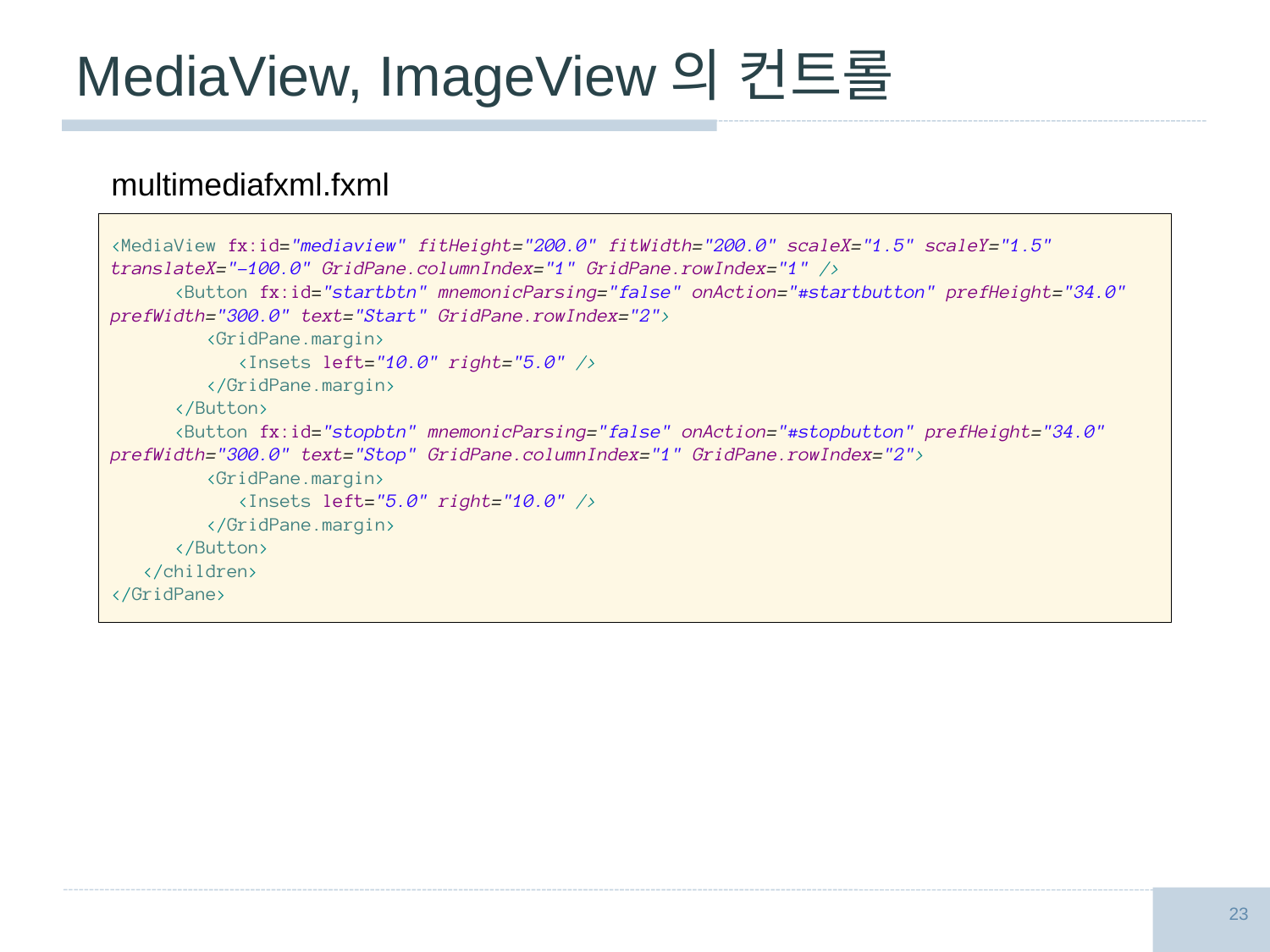

# MediaView, ImageView의 컨트롤
multimediafxml.fxml
<MediaView fx:id="mediaview" fitHeight="200.0" fitWidth="200.0" scaleX="1.5" scaleY="1.5" translateX="-100.0" GridPane.columnIndex="1" GridPane.rowIndex="1" />
      <Button fx:id="startbtn" mnemonicParsing="false" onAction="#startbutton" prefHeight="34.0" prefWidth="300.0" text="Start" GridPane.rowIndex="2">
         <GridPane.margin>
            <Insets left="10.0" right="5.0" />
         </GridPane.margin>
      </Button>
      <Button fx:id="stopbtn" mnemonicParsing="false" onAction="#stopbutton" prefHeight="34.0" prefWidth="300.0" text="Stop" GridPane.columnIndex="1" GridPane.rowIndex="2">
         <GridPane.margin>
            <Insets left="5.0" right="10.0" />
         </GridPane.margin>
      </Button>
   </children>
</GridPane>